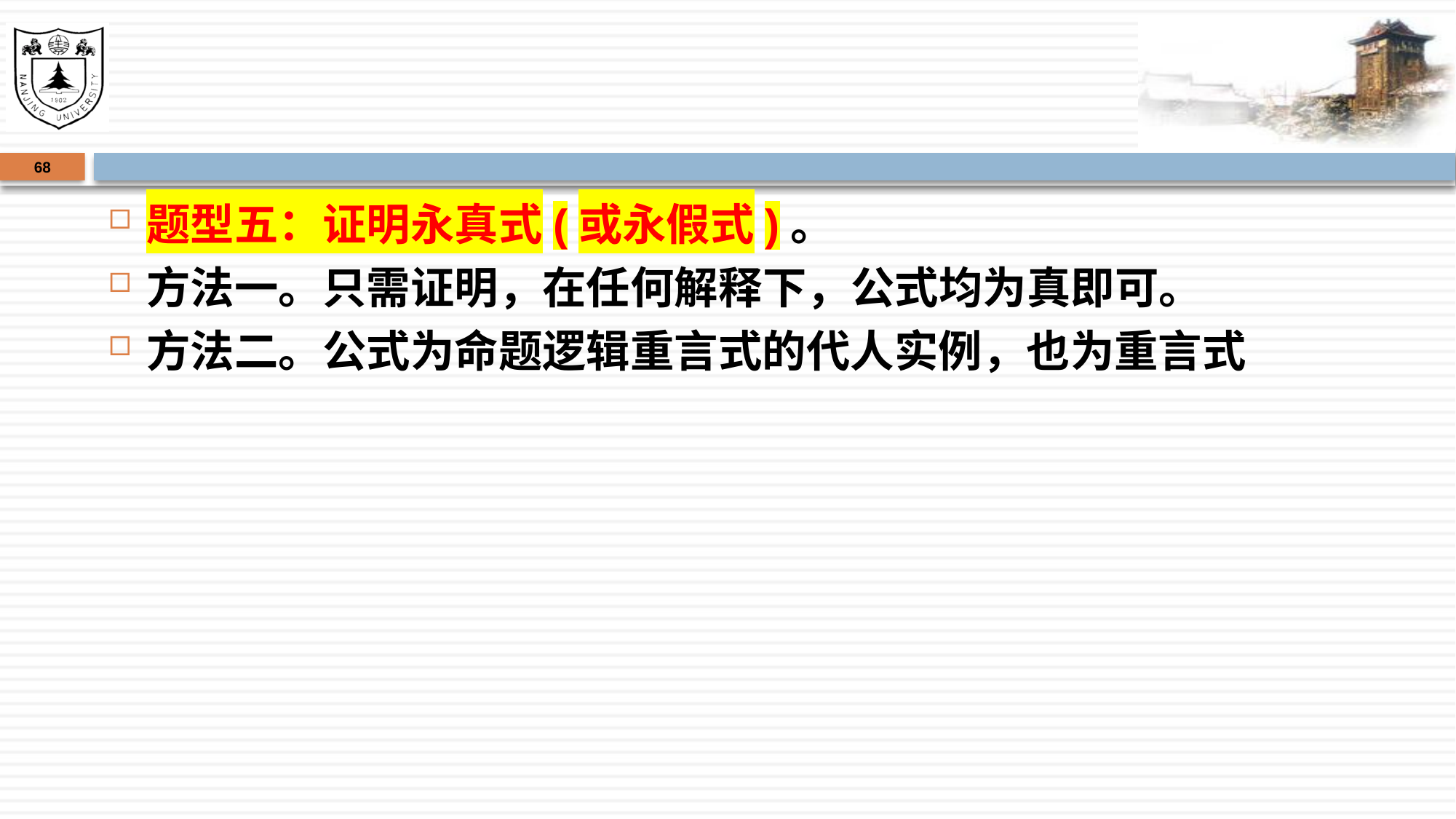

#
68
题型五：证明永真式(或永假式)。
方法一。只需证明，在任何解释下，公式均为真即可。
方法二。公式为命题逻辑重言式的代人实例，也为重言式